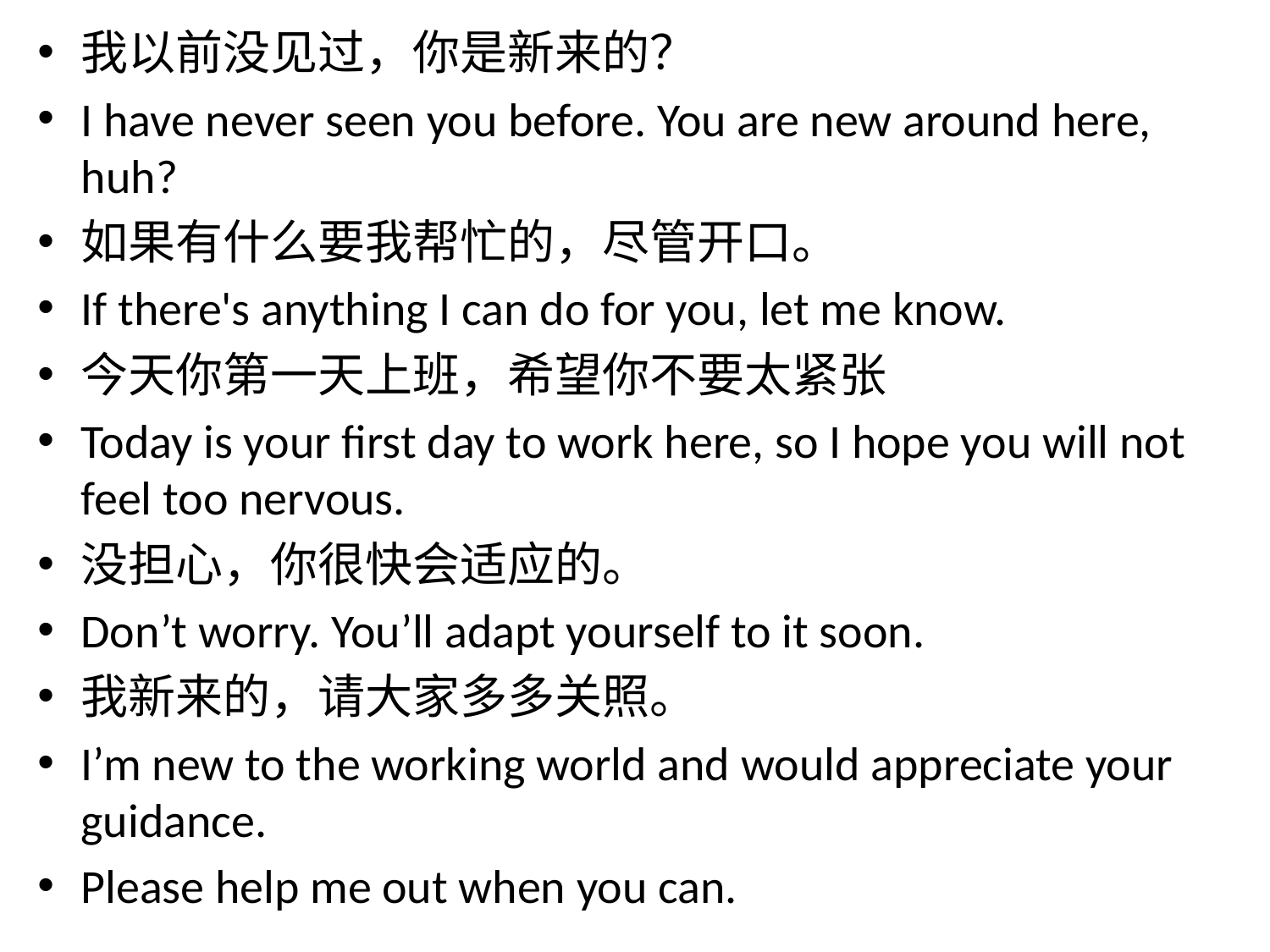

我以前没见过，你是新来的？
I have never seen you before. You are new around here, huh?
如果有什么要我帮忙的，尽管开口。
If there's anything I can do for you, let me know.
今天你第一天上班，希望你不要太紧张
Today is your first day to work here, so I hope you will not feel too nervous.
没担心，你很快会适应的。
Don’t worry. You’ll adapt yourself to it soon.
我新来的，请大家多多关照。
I’m new to the working world and would appreciate your guidance.
Please help me out when you can.